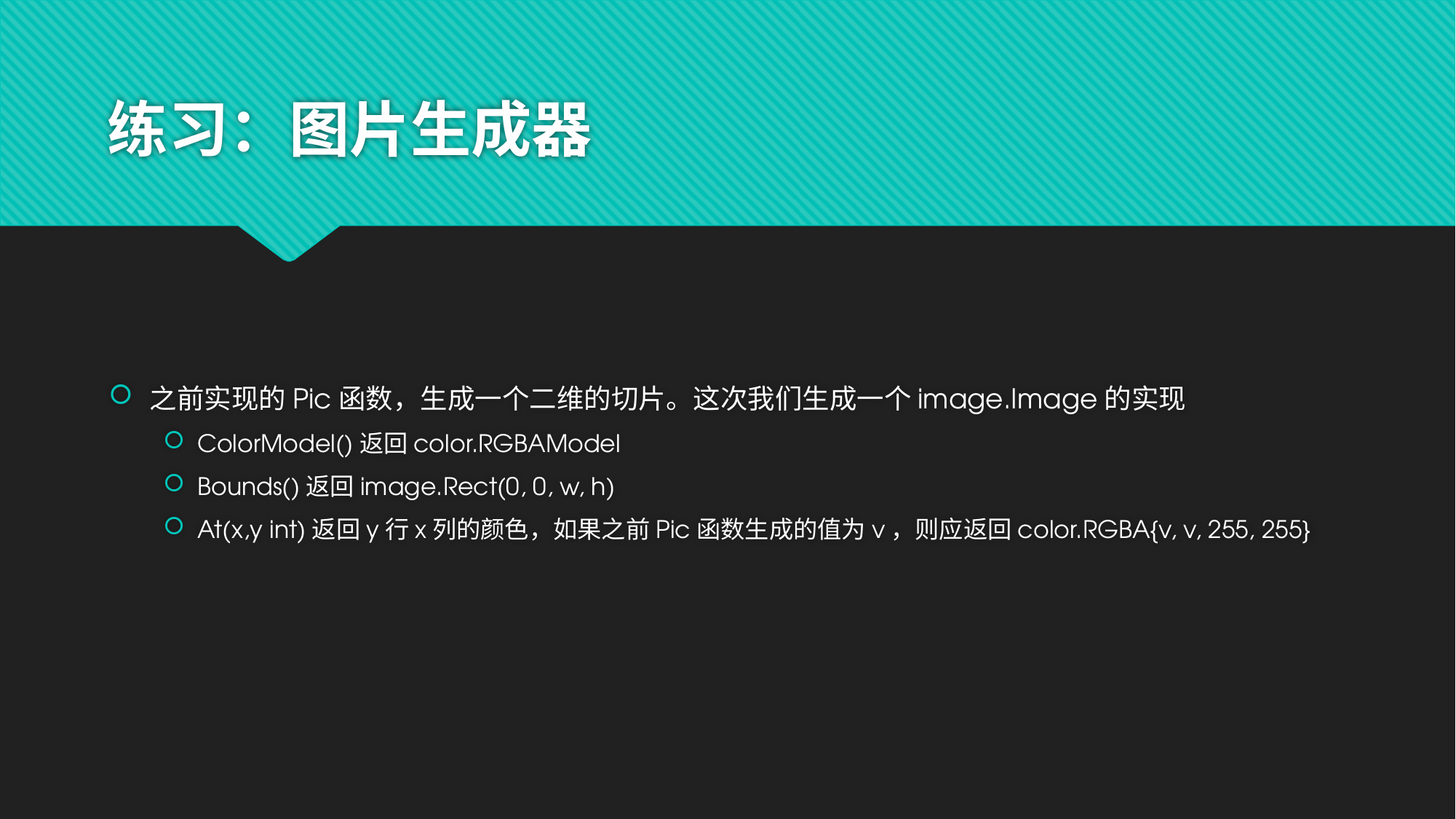

# 练习：图片生成器
之前实现的Pic函数，生成一个二维的切片。这次我们生成一个image.Image的实现
ColorModel()返回color.RGBAModel
Bounds()返回image.Rect(0, 0, w, h)
At(x,y int)返回y行x列的颜色，如果之前Pic函数生成的值为v，则应返回color.RGBA{v, v, 255, 255}